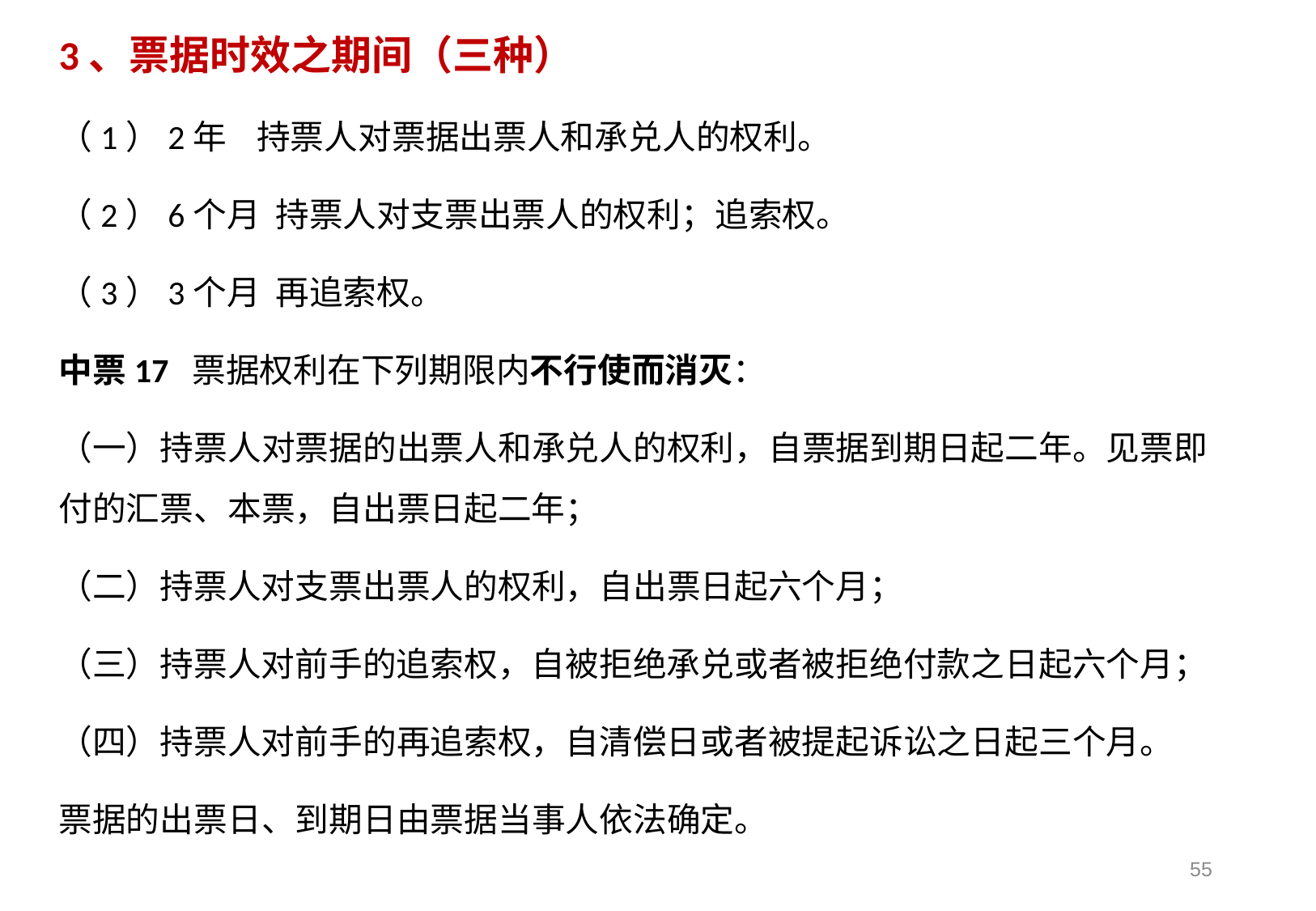

3、票据时效之期间（三种）
（1）2年    持票人对票据出票人和承兑人的权利。
（2）6个月  持票人对支票出票人的权利；追索权。
（3）3个月  再追索权。
中票17  票据权利在下列期限内不行使而消灭：
（一）持票人对票据的出票人和承兑人的权利，自票据到期日起二年。见票即付的汇票、本票，自出票日起二年；
（二）持票人对支票出票人的权利，自出票日起六个月；
（三）持票人对前手的追索权，自被拒绝承兑或者被拒绝付款之日起六个月；
（四）持票人对前手的再追索权，自清偿日或者被提起诉讼之日起三个月。
票据的出票日、到期日由票据当事人依法确定。
55